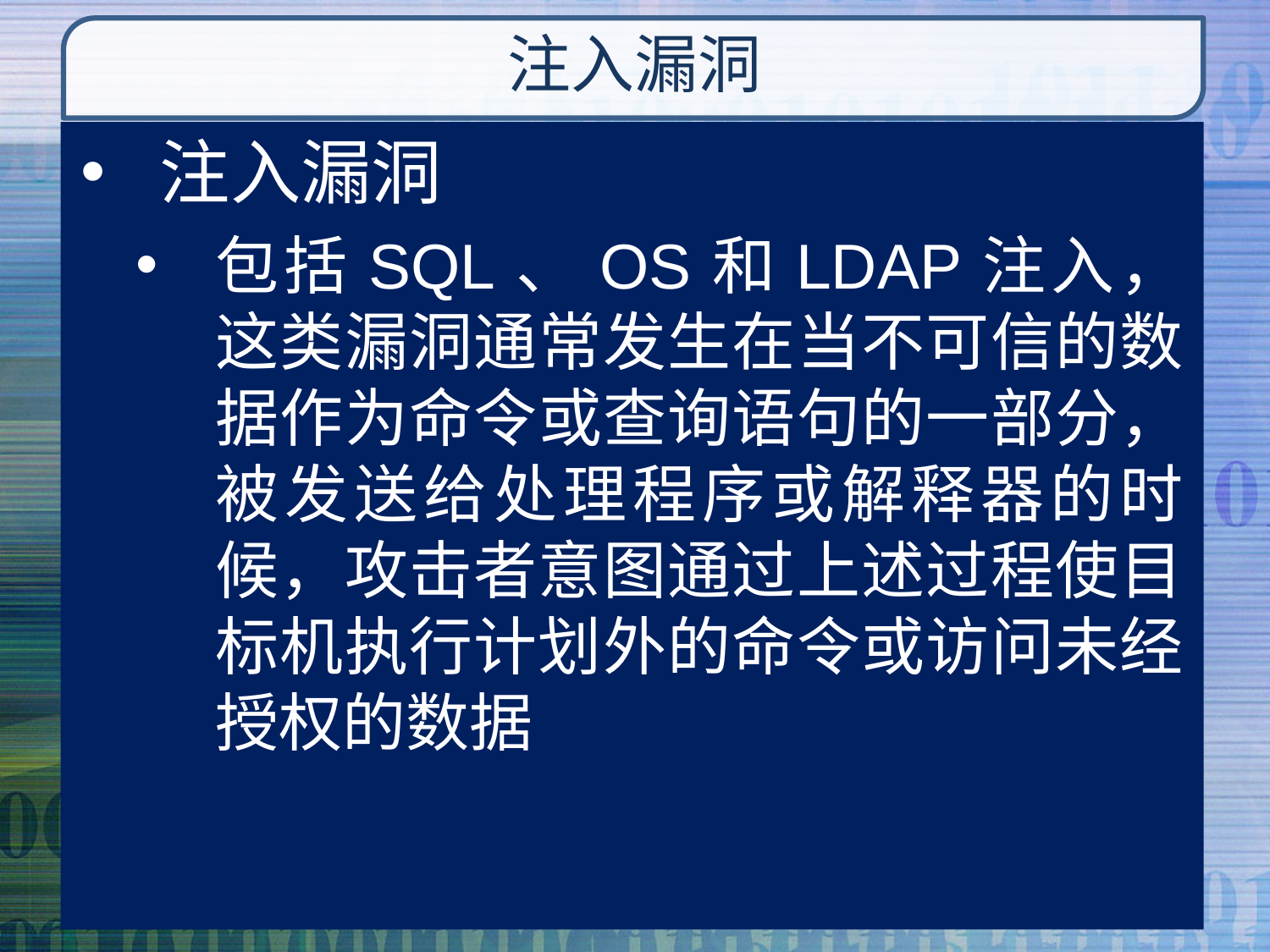

# 注入漏洞
注入漏洞
包括SQL、OS和LDAP注入，这类漏洞通常发生在当不可信的数据作为命令或查询语句的一部分，被发送给处理程序或解释器的时候，攻击者意图通过上述过程使目标机执行计划外的命令或访问未经授权的数据